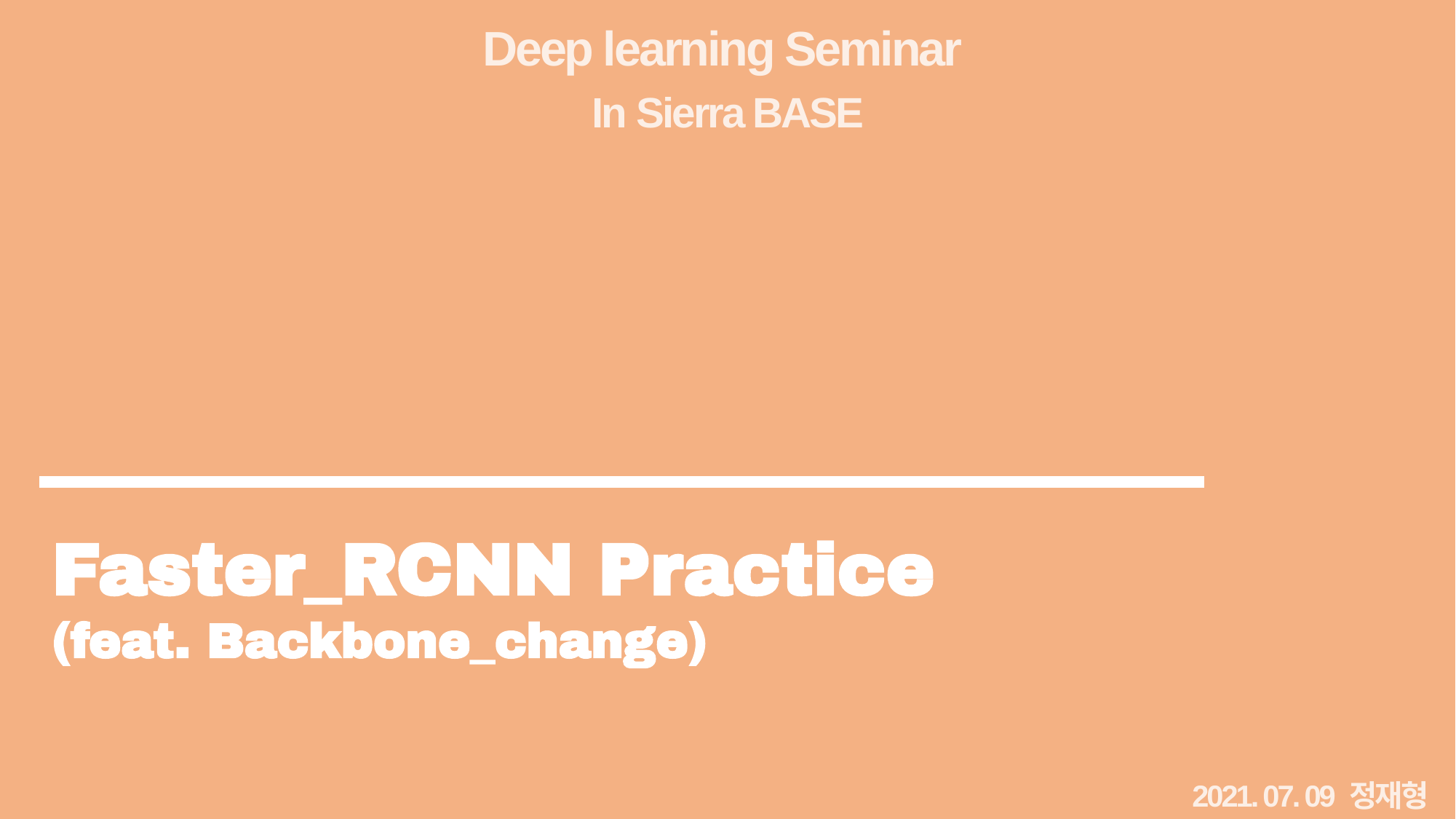

Deep learning Seminar
In Sierra BASE
RPN(loss),
BACKbone: resnet50,
Loss 수렴하게
fasterRCNN 내용추가
- Bckbone : change to Resnet50
   - Loss가 코드에서 실제 어떻게 구현됐고 어떻게쓰이는지,
     Cross_entropy, Smooth_L1 실제 파라미터값(pi, p*i), (ti,t`i) 설명
   - Loss수렴 smooth하게
Faster_RCNN Practice
(feat. Backbone_change)
2021. 07. 09 정재형